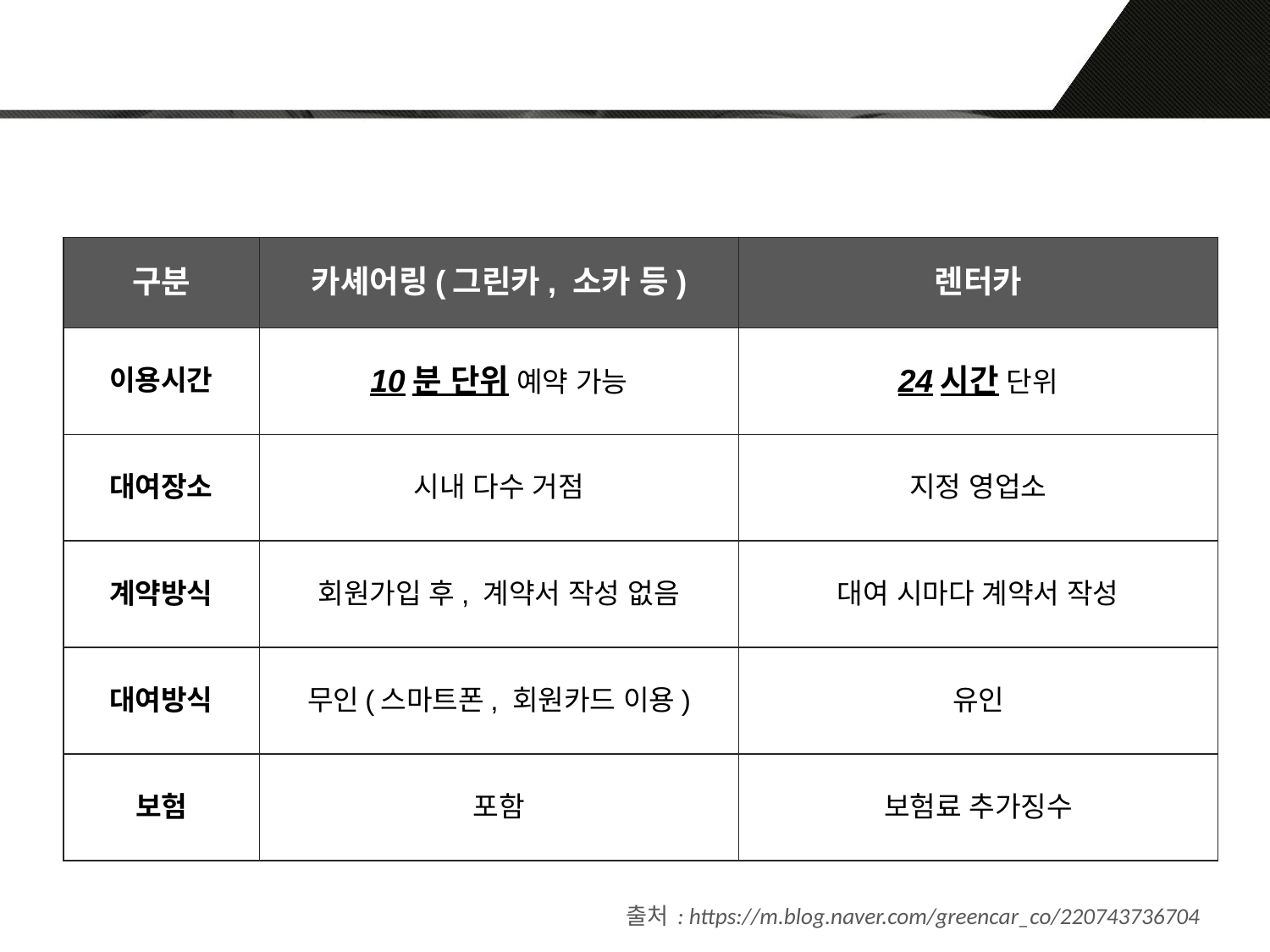

| 구분 | 카셰어링(그린카, 소카 등) | 렌터카 |
| --- | --- | --- |
| 이용시간 | 10분 단위 예약 가능 | 24시간 단위 |
| 대여장소 | 시내 다수 거점 | 지정 영업소 |
| 계약방식 | 회원가입 후, 계약서 작성 없음 | 대여 시마다 계약서 작성 |
| 대여방식 | 무인(스마트폰, 회원카드 이용) | 유인 |
| 보험 | 포함 | 보험료 추가징수 |
출처 : https://m.blog.naver.com/greencar_co/220743736704